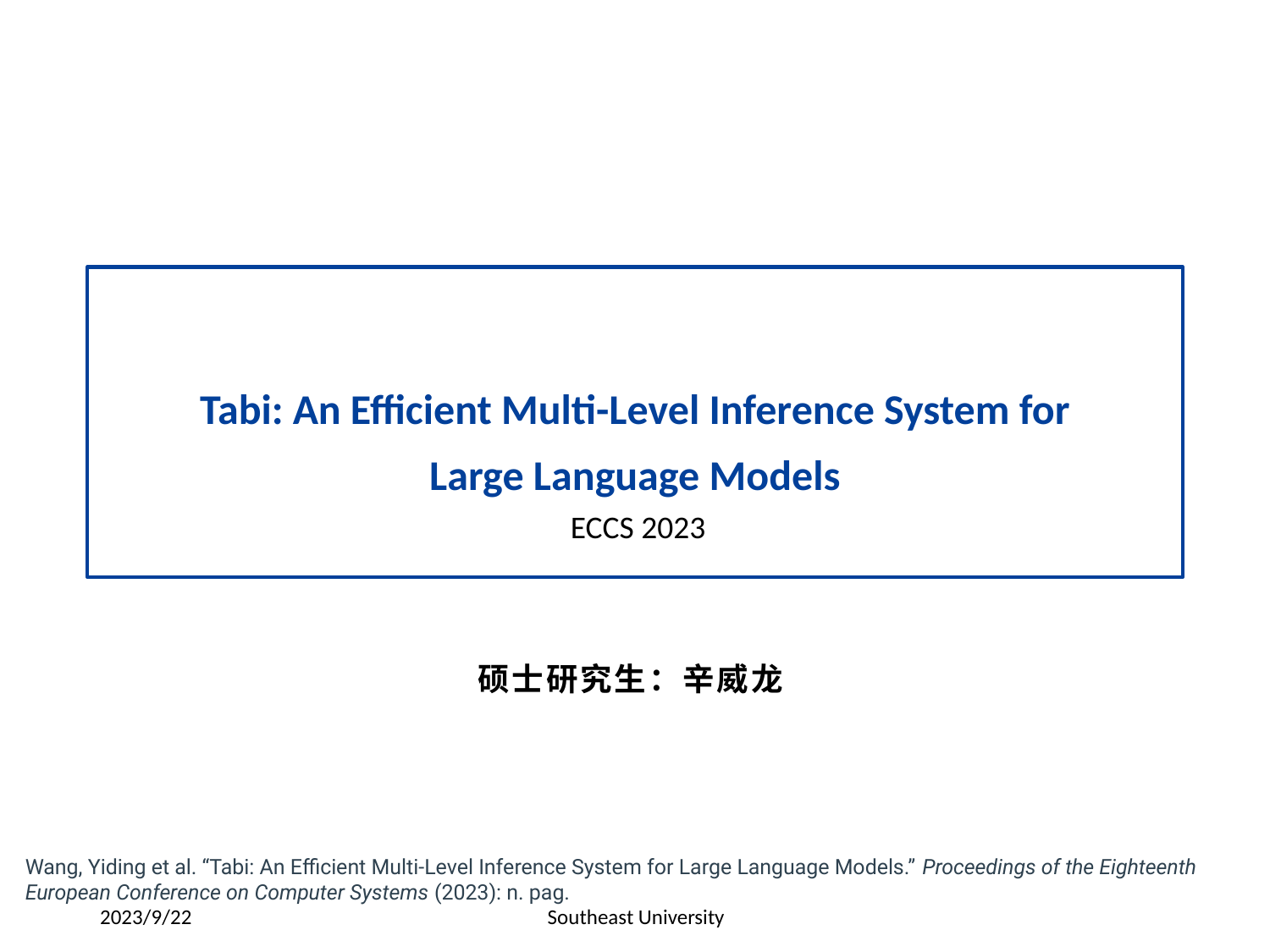

Tabi: An Efficient Multi-Level Inference System for
Large Language Models
ECCS 2023
硕士研究生：辛威龙
Wang, Yiding et al. “Tabi: An Efficient Multi-Level Inference System for Large Language Models.” Proceedings of the Eighteenth European Conference on Computer Systems (2023): n. pag.